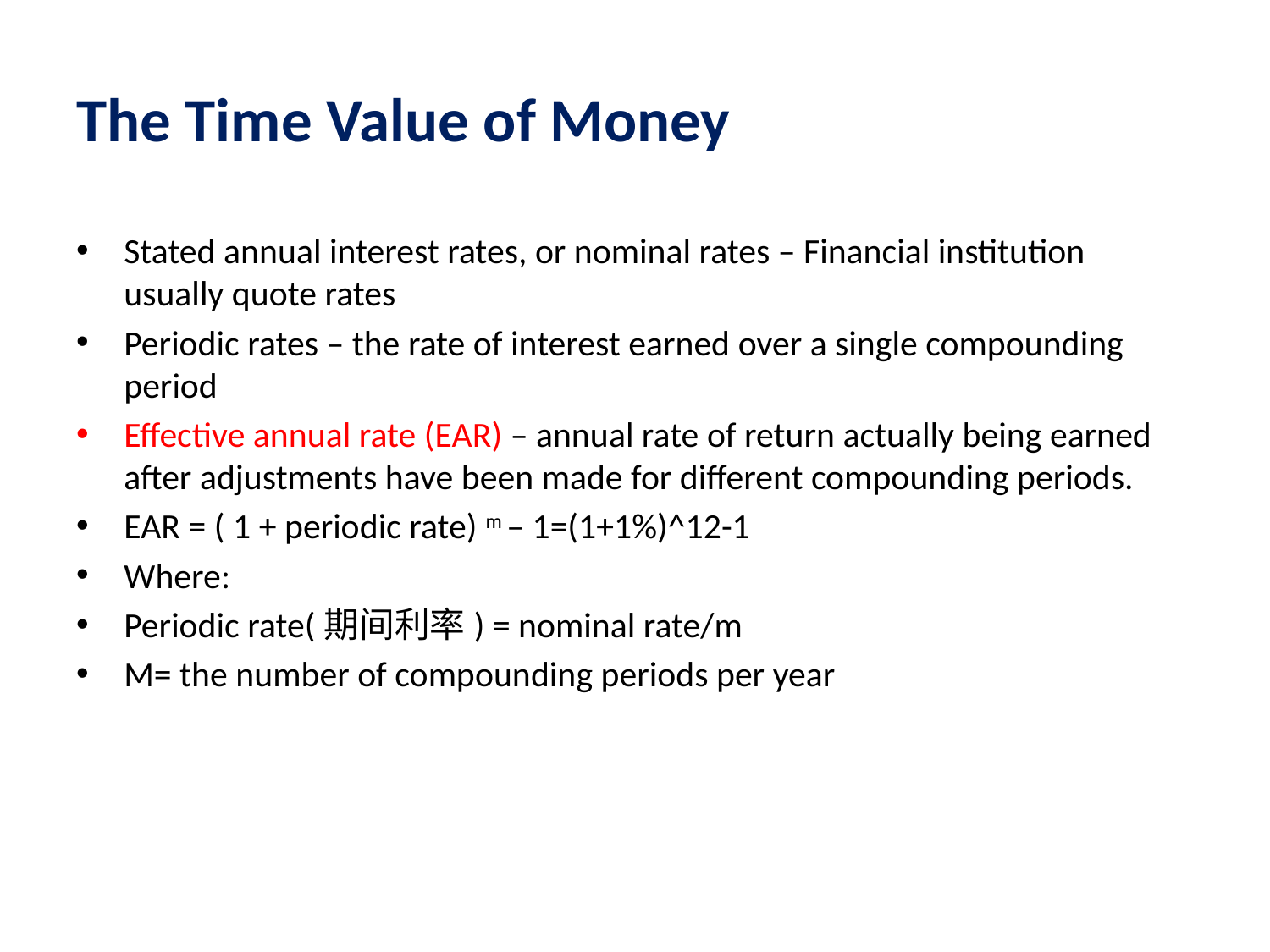

# The Time Value of Money
Stated annual interest rates, or nominal rates – Financial institution usually quote rates
Periodic rates – the rate of interest earned over a single compounding period
Effective annual rate (EAR) – annual rate of return actually being earned after adjustments have been made for different compounding periods.
EAR = ( 1 + periodic rate) m – 1=(1+1%)^12-1
Where:
Periodic rate(期间利率) = nominal rate/m
M= the number of compounding periods per year